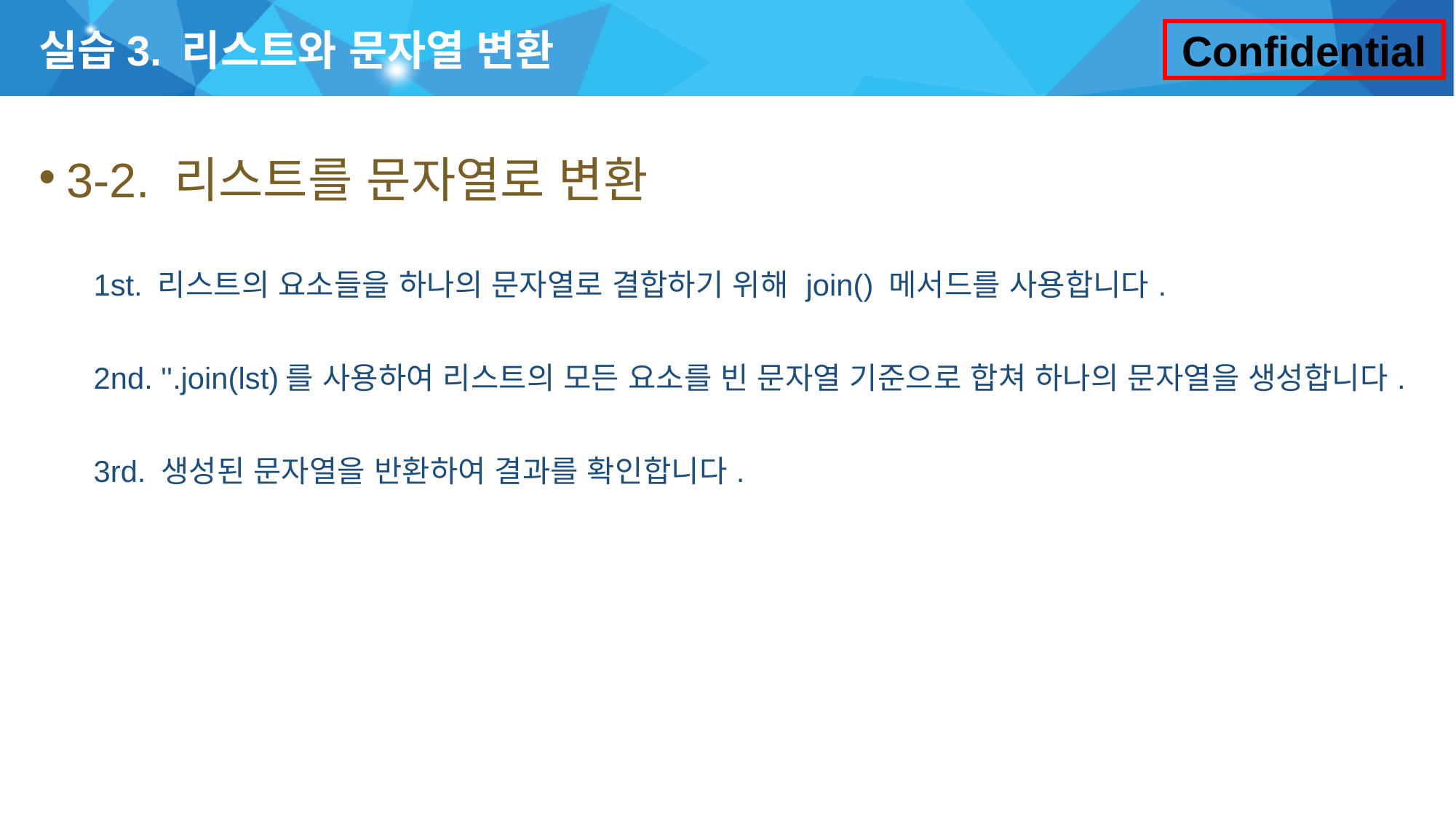

# 실습3. 리스트와 문자열 변환
3-2. 리스트를 문자열로 변환

1st. 리스트의 요소들을 하나의 문자열로 결합하기 위해 join() 메서드를 사용합니다.

2nd. ''.join(lst)를 사용하여 리스트의 모든 요소를 빈 문자열 기준으로 합쳐 하나의 문자열을 생성합니다.

3rd. 생성된 문자열을 반환하여 결과를 확인합니다.